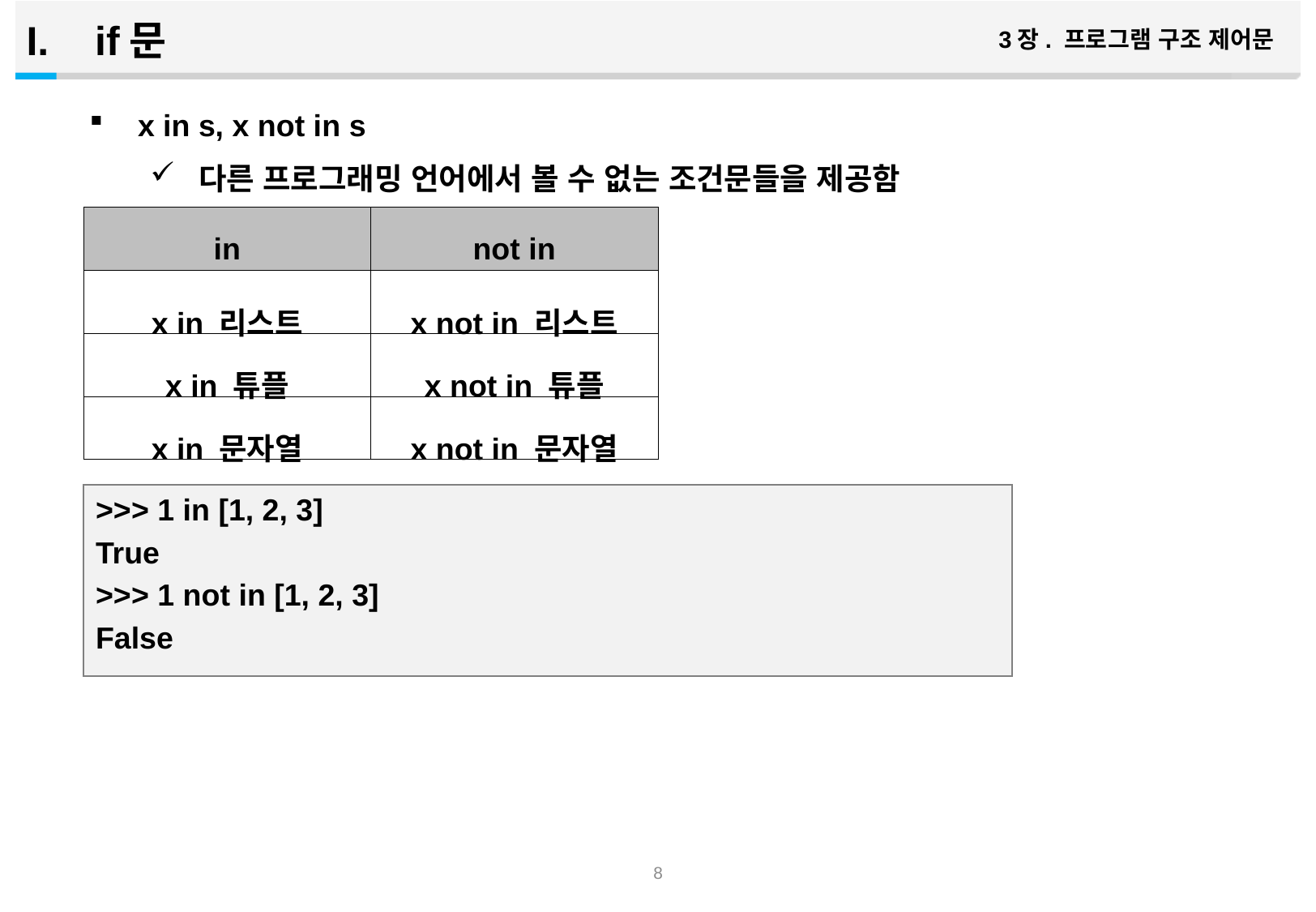

if문
3장. 프로그램 구조 제어문
x in s, x not in s
다른 프로그래밍 언어에서 볼 수 없는 조건문들을 제공함

| in | not in |
| --- | --- |
| x in 리스트 | x not in 리스트 |
| x in 튜플 | x not in 튜플 |
| x in 문자열 | x not in 문자열 |
>>> 1 in [1, 2, 3]
True
>>> 1 not in [1, 2, 3]
False
8